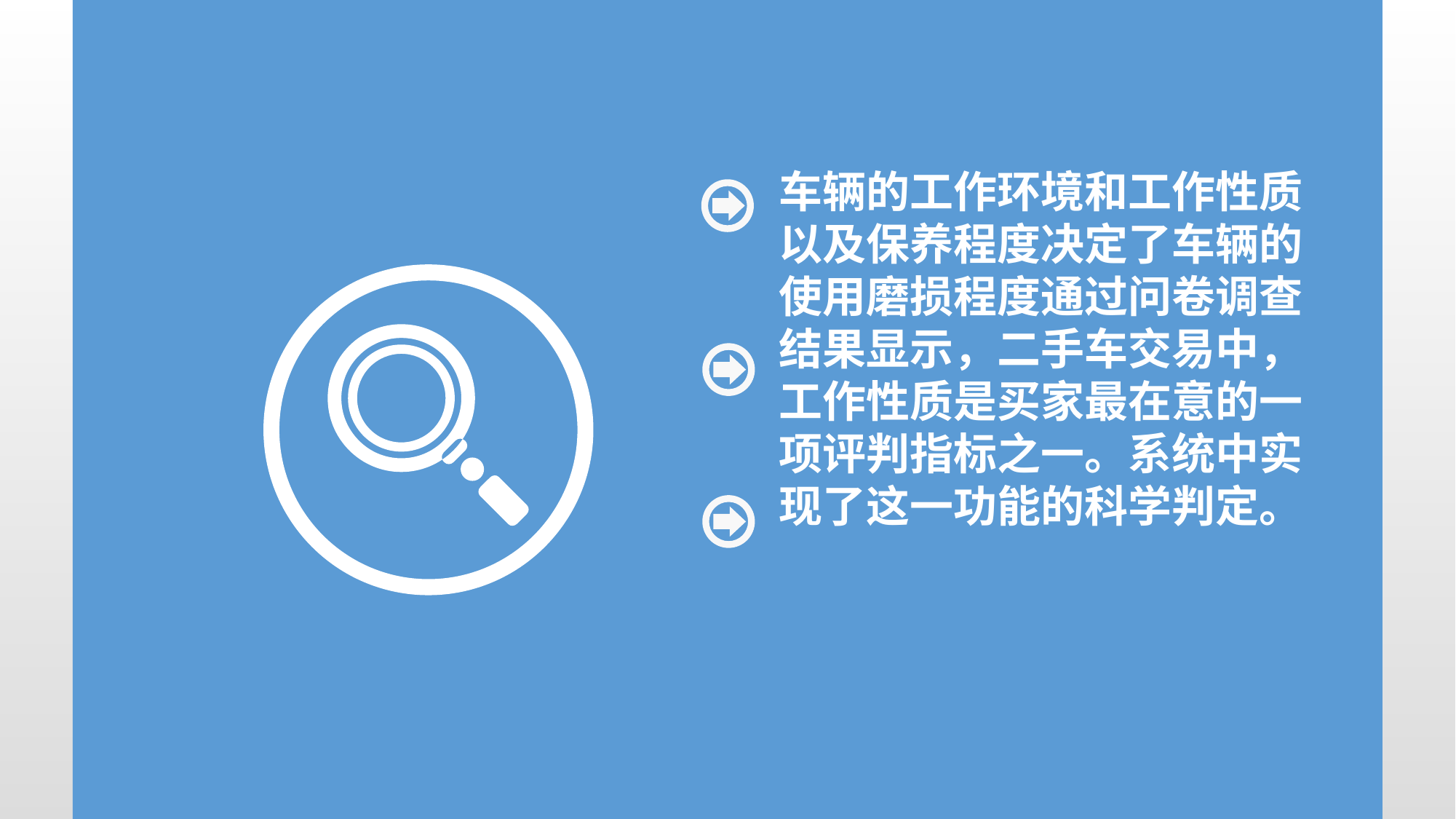

车辆的工作环境和工作性质
以及保养程度决定了车辆的
使用磨损程度通过问卷调查
结果显示，二手车交易中，
工作性质是买家最在意的一
项评判指标之一。系统中实
现了这一功能的科学判定。